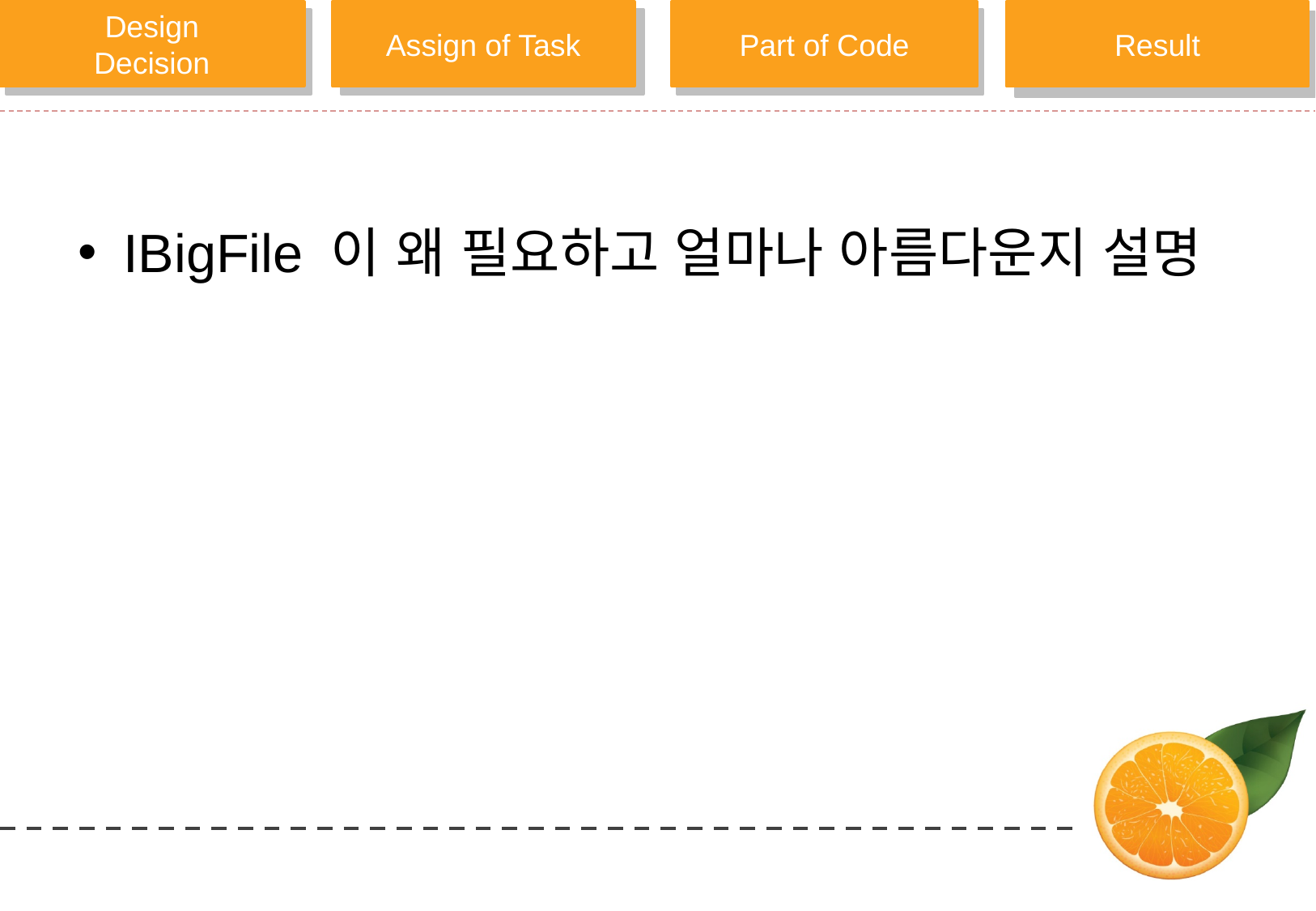

IBigFile 이 왜 필요하고 얼마나 아름다운지 설명